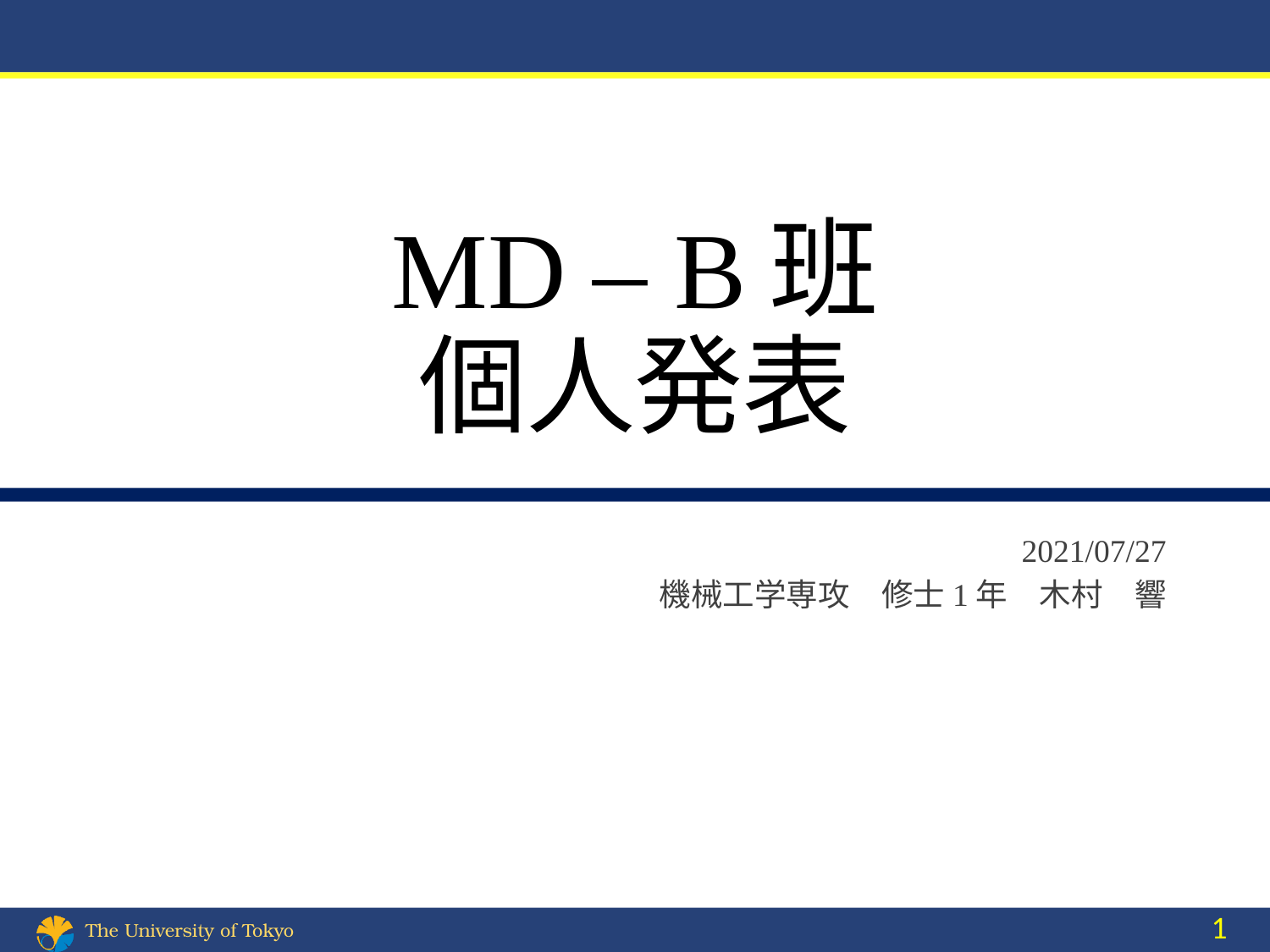

# MD – B班 個人発表
2021/07/27
機械工学専攻　修士1年　木村　響
1